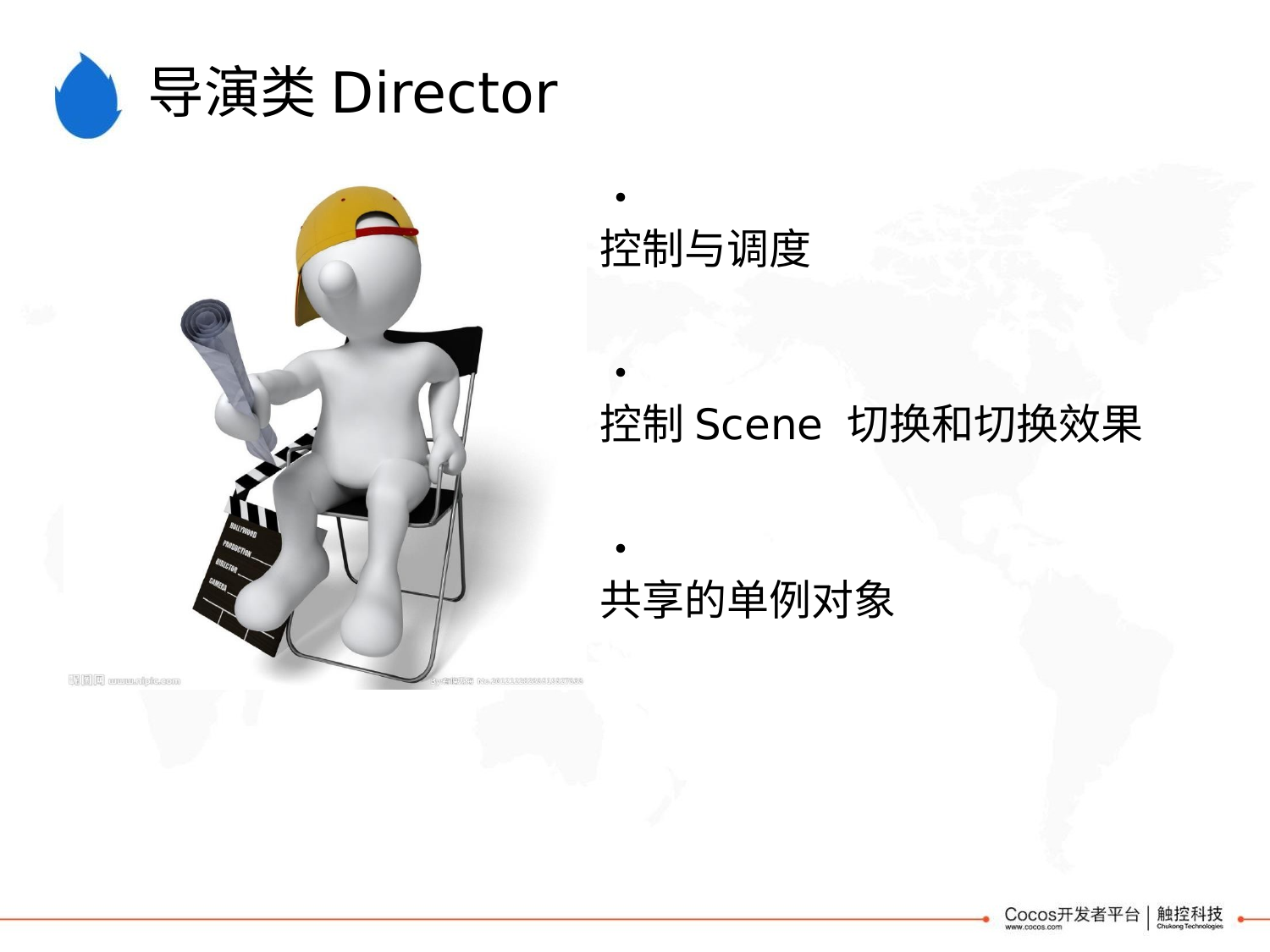

# 导演类Director

•	控制与调度

•	控制Scene 切换和切换效果

•	共享的单例对象